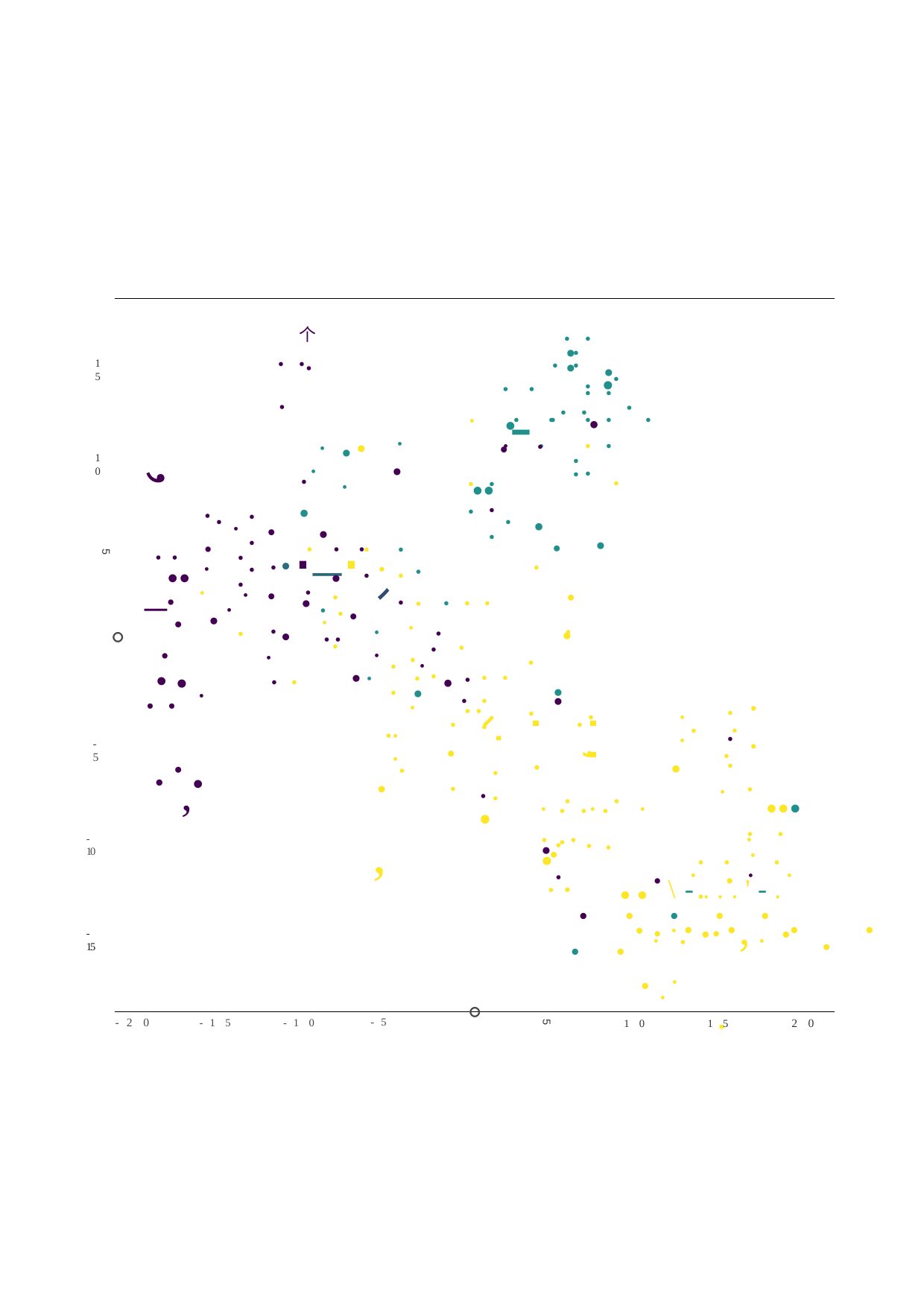

个  ．
．．
．
．
15
．
．．
．．
．
．
．
．
．．
．·-··
．
．
．．．．．．
．．
．．．
．．．．
．．．．
．．
．．．
10
．
．．．． ．
，
．
．
．．
．
．．．．．
．．
．
． ．．
.._. .
．
_••．.•.．•,•
．．．
．．• •	•
．．．．．． ．．．．
．．
．．．
．
．
．．．．．．
．．．
．．
5
．
．
．．
．
．
、．．． ．．．
．
．．．
．．
．
． ． ．．
。
．． ．
．
．
．
．．．．
．．
．．．．．． ．．
．．
．．．
． ．
．．．． ．．．

．
． 、．．
．
．
. , .
．
．．．
.
-5
．
·,
．．．．．．．
．．
．
．．．
．．．．
•••
．
．．
．
．
．．
．
．．．．．
-10
.. \-...'-.
•．•．．•．•
． •••••••
．••．•．• ．
．．•，••．
．
-15
。

-20
-5
20
-15
-10
10
15
5